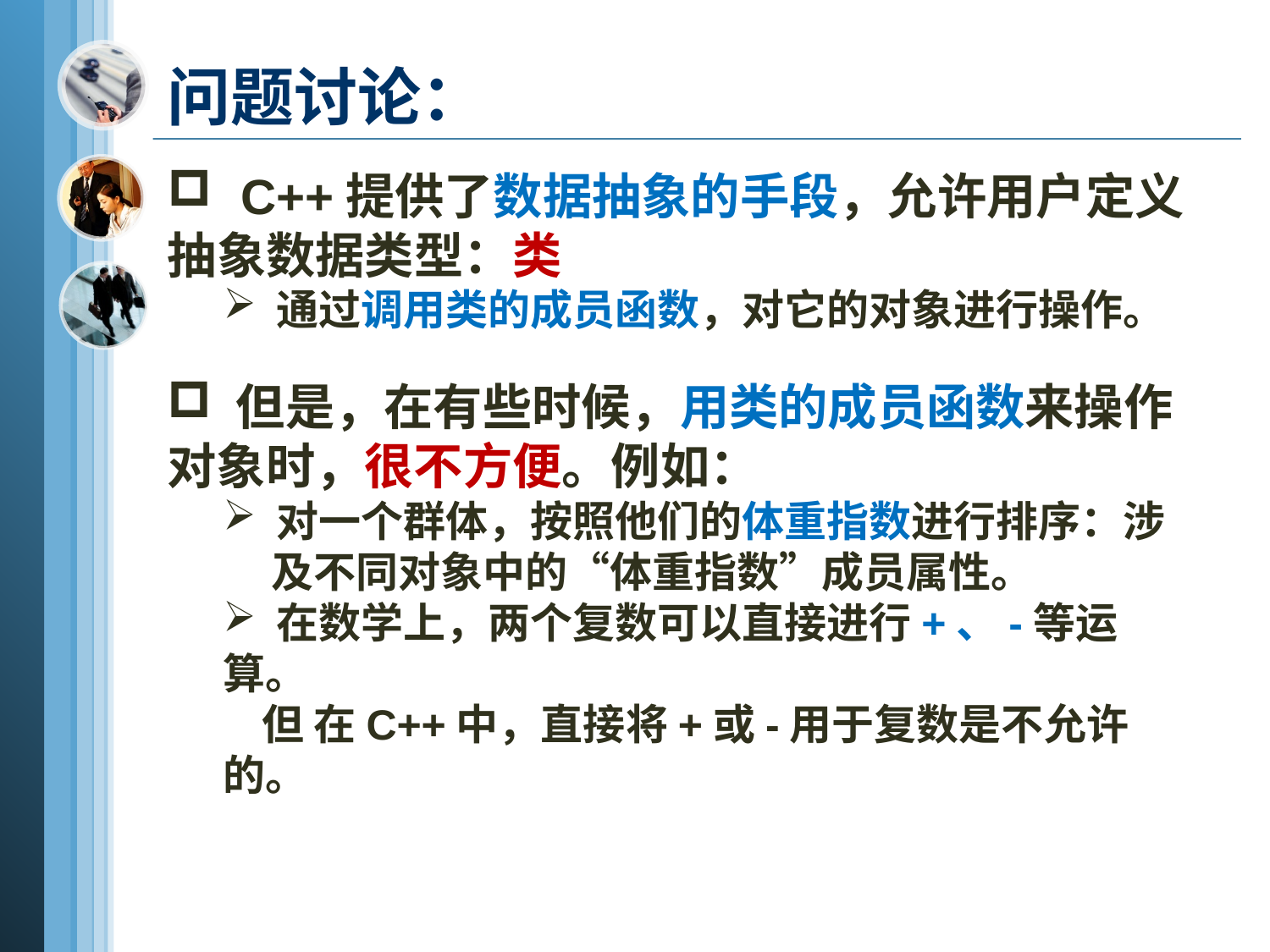

问题讨论：
  C++提供了数据抽象的手段，允许用户定义抽象数据类型：类
 通过调用类的成员函数，对它的对象进行操作。
 但是，在有些时候，用类的成员函数来操作对象时，很不方便。例如：
 对一个群体，按照他们的体重指数进行排序：涉
    及不同对象中的“体重指数”成员属性。
 在数学上，两个复数可以直接进行+、-等运算。
   但 在C++中，直接将+或-用于复数是不允许的。